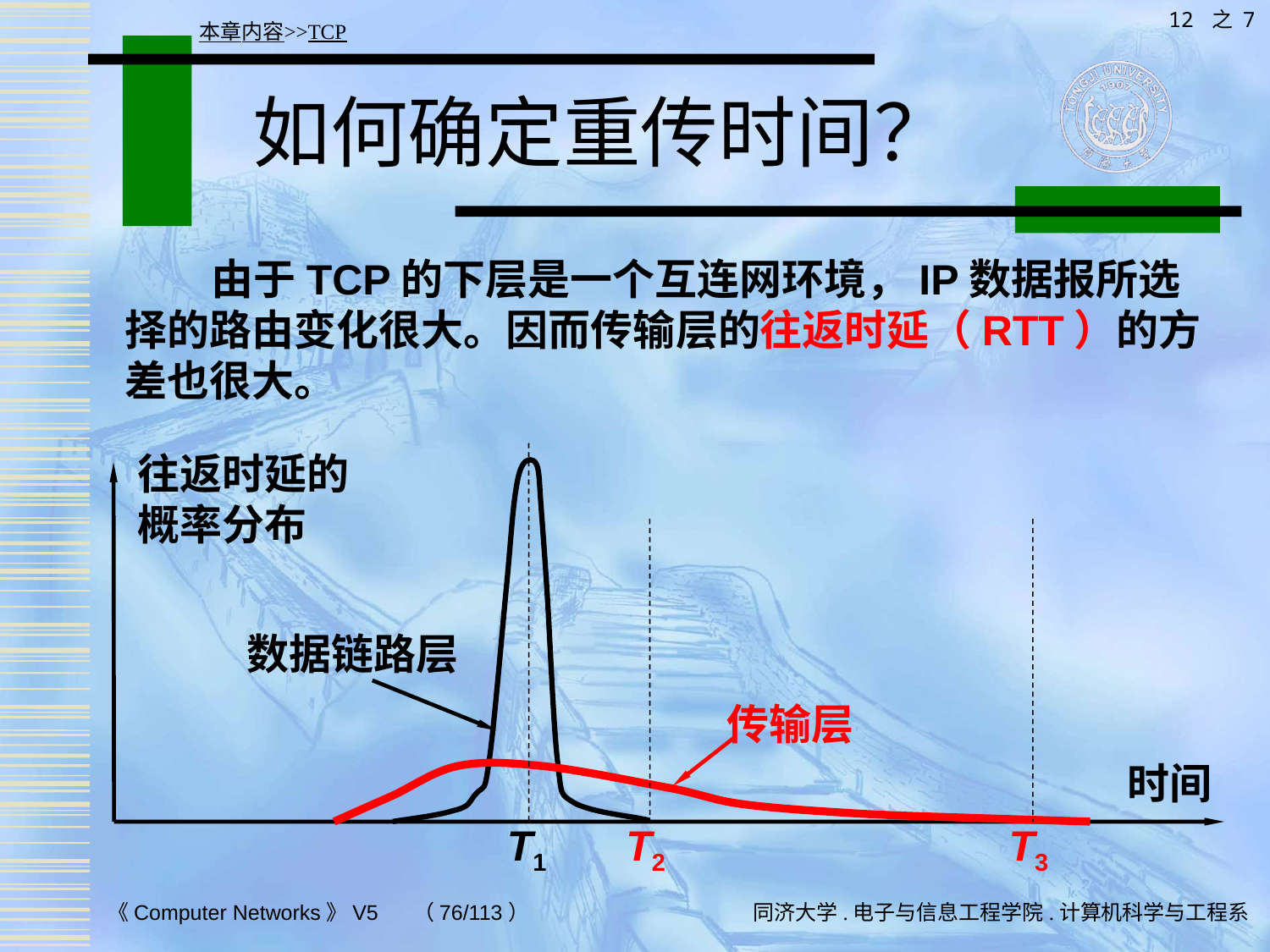

12 之 7
本章内容>>TCP
# 如何确定重传时间？
        由于TCP的下层是一个互连网环境，IP数据报所选择的路由变化很大。因而传输层的往返时延（RTT）的方差也很大。
往返时延的
概率分布

数据链路层

传输层

时间

T1
T2
T3